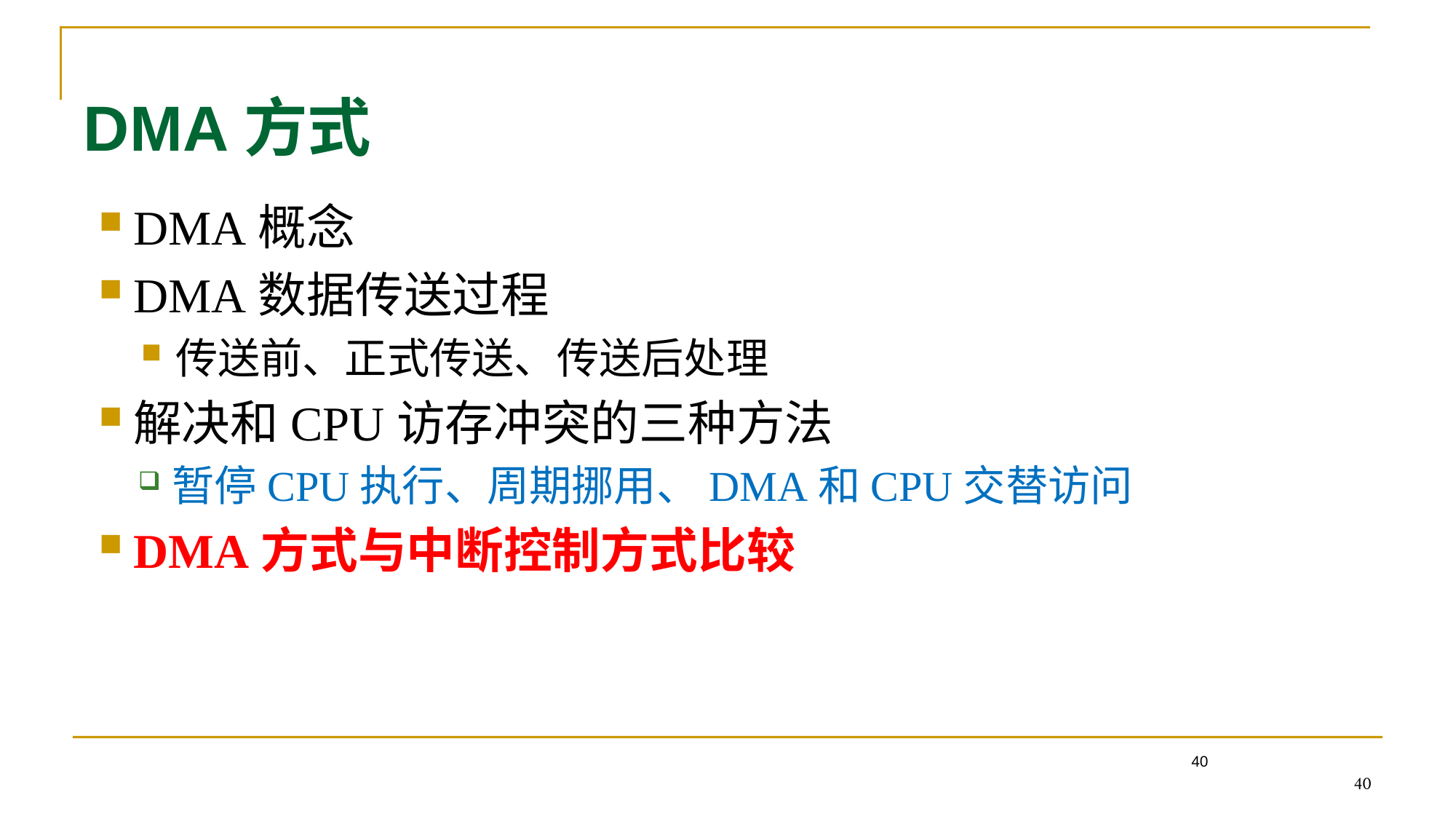

# DMA方式
DMA概念
DMA数据传送过程
传送前、正式传送、传送后处理
解决和CPU访存冲突的三种方法
暂停CPU执行、周期挪用、DMA和CPU交替访问
DMA方式与中断控制方式比较

40
40